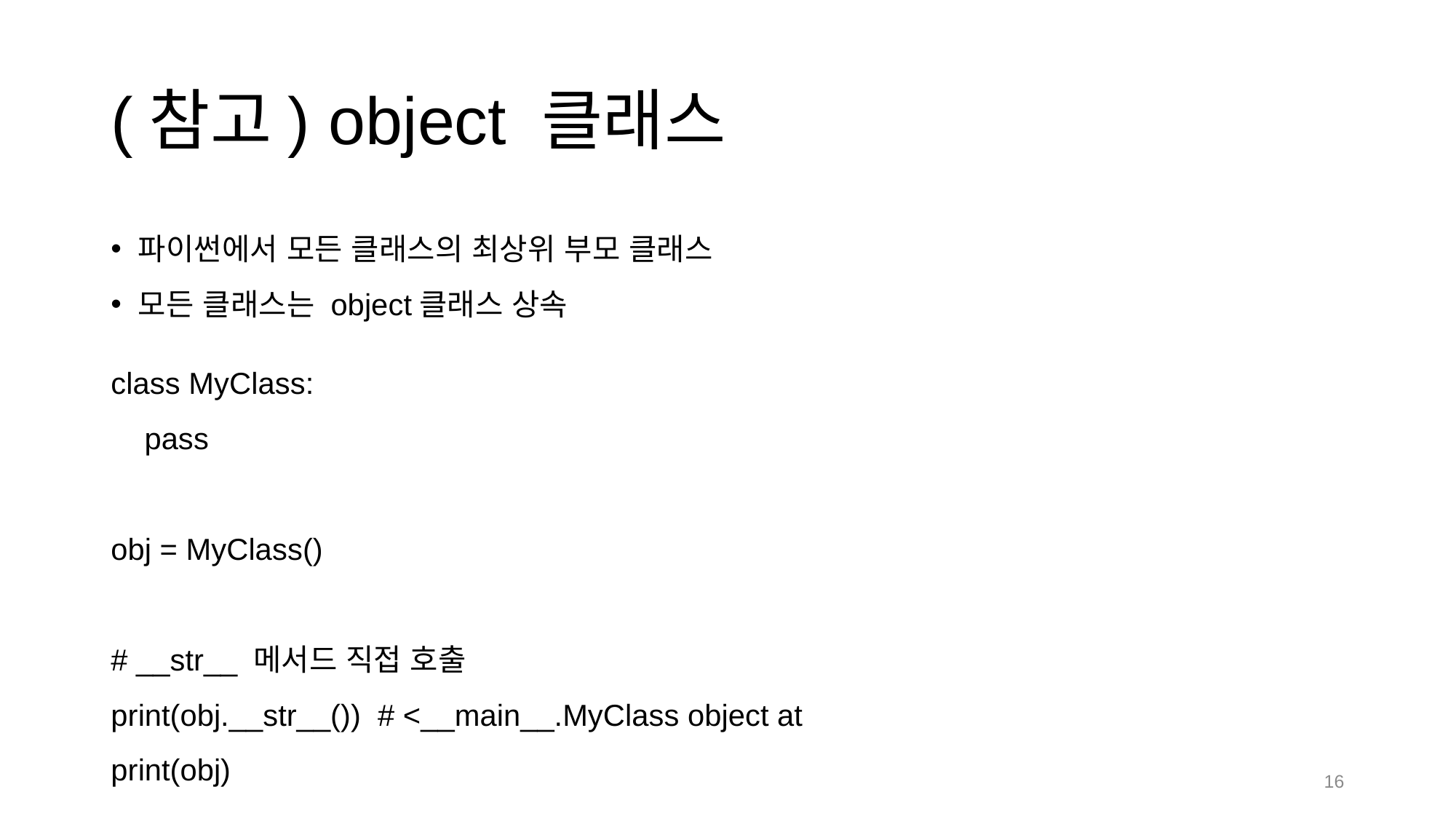

# (참고) object 클래스
파이썬에서 모든 클래스의 최상위 부모 클래스
모든 클래스는 object클래스 상속

class MyClass:
    pass

obj = MyClass()

# __str__ 메서드 직접 호출
print(obj.__str__())  # <__main__.MyClass object at
print(obj)
16